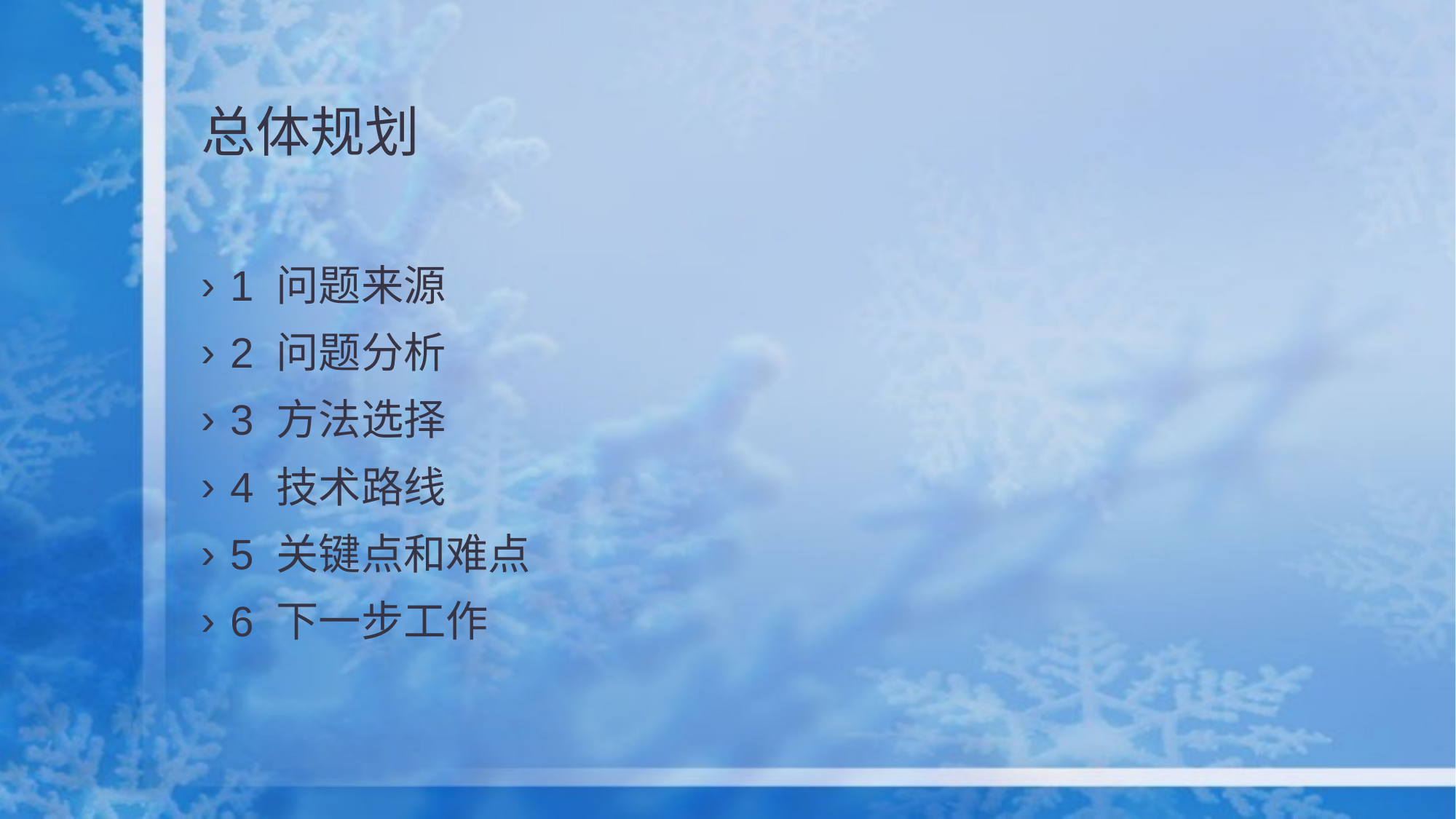

# 总体规划
1 问题来源
2 问题分析
3 方法选择
4 技术路线
5 关键点和难点
6 下一步工作